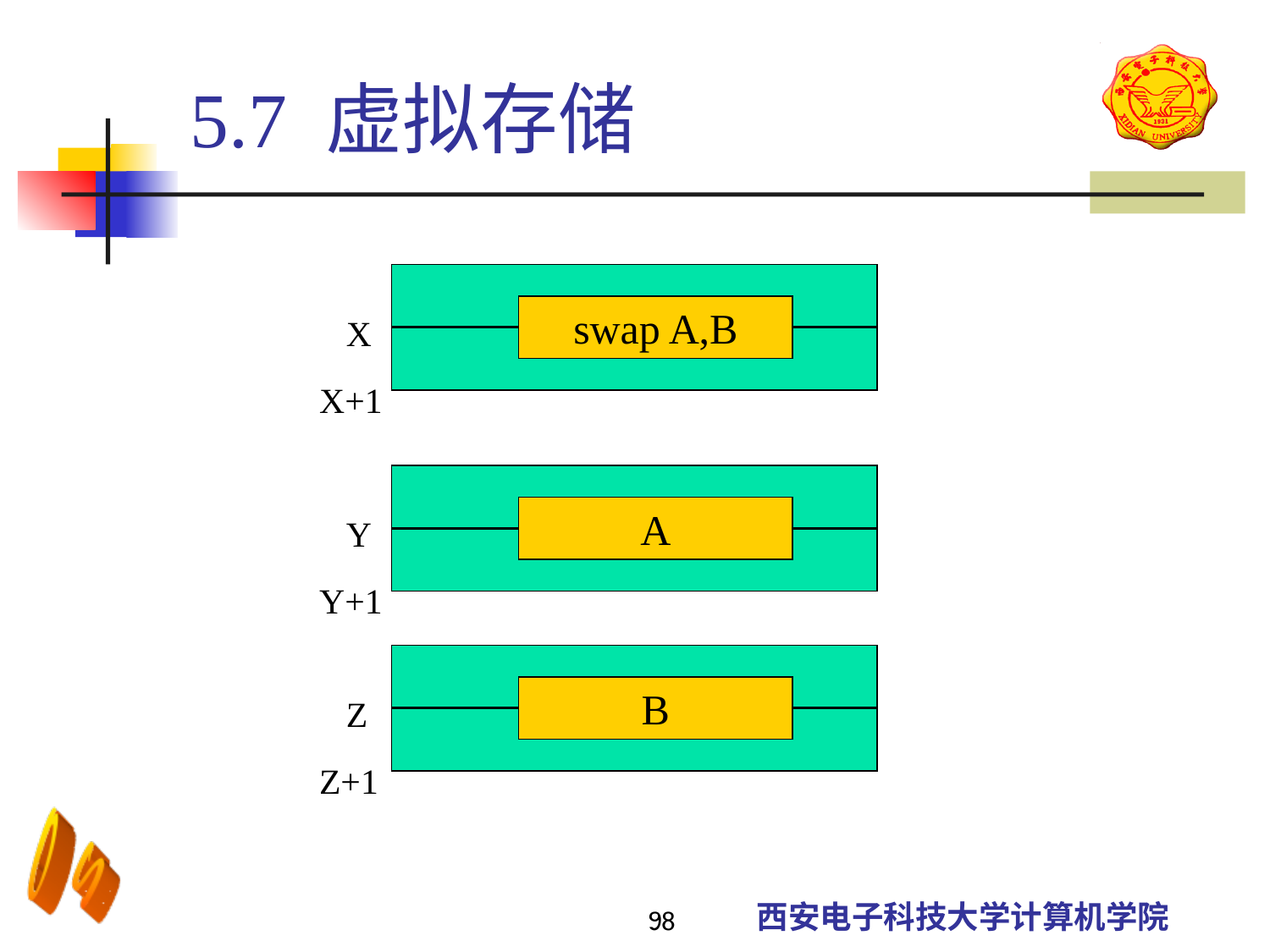

5.7 虚拟存储

swap A,B
   X
X+1

A
   Y
Y+1

B
   Z
Z+1

98